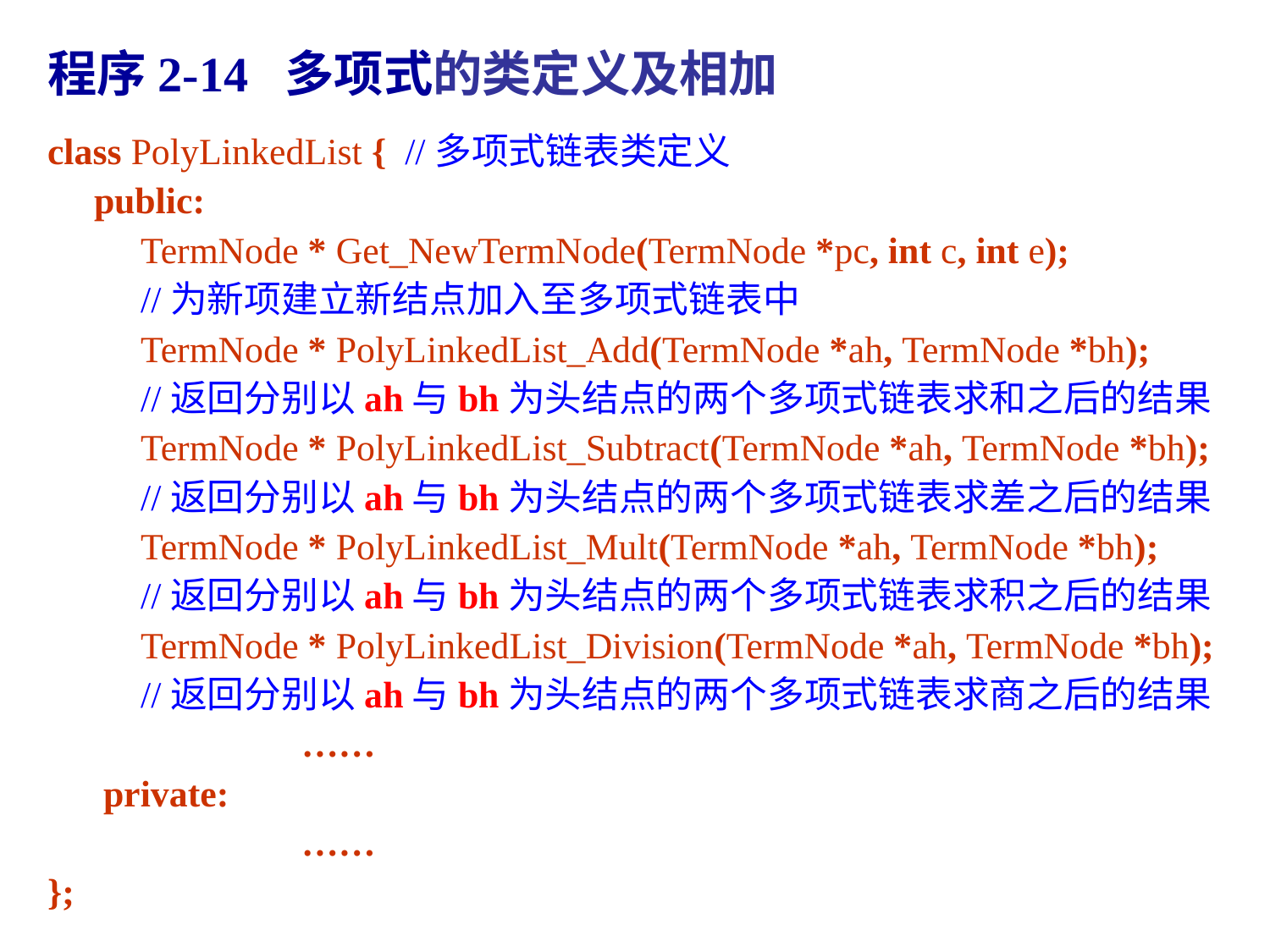

程序2-14  多项式的类定义及相加
class PolyLinkedList {  //多项式链表类定义
     public:
          TermNode * Get_NewTermNode(TermNode *pc, int c, int e);
          //为新项建立新结点加入至多项式链表中
          TermNode * PolyLinkedList_Add(TermNode *ah, TermNode *bh);
          //返回分别以ah与bh为头结点的两个多项式链表求和之后的结果
          TermNode * PolyLinkedList_Subtract(TermNode *ah, TermNode *bh);
          //返回分别以ah与bh为头结点的两个多项式链表求差之后的结果
          TermNode * PolyLinkedList_Mult(TermNode *ah, TermNode *bh);
          //返回分别以ah与bh为头结点的两个多项式链表求积之后的结果
          TermNode * PolyLinkedList_Division(TermNode *ah, TermNode *bh);
          //返回分别以ah与bh为头结点的两个多项式链表求商之后的结果
		……
      private:
		……
};
125